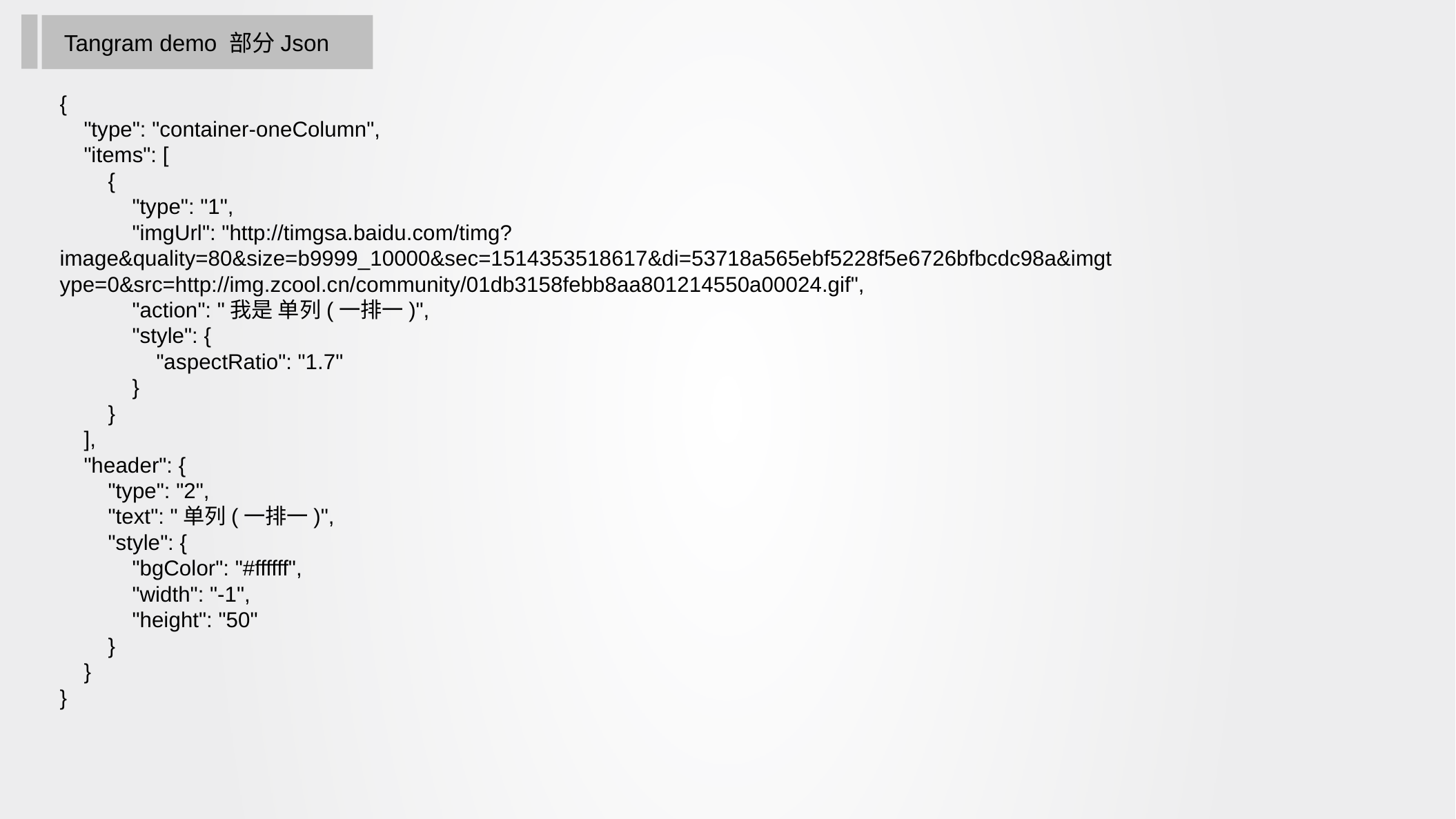

Tangram demo 部分Json
{
    "type": "container-oneColumn",
    "items": [
        {
            "type": "1",
            "imgUrl": "http://timgsa.baidu.com/timg?image&quality=80&size=b9999_10000&sec=1514353518617&di=53718a565ebf5228f5e6726bfbcdc98a&imgtype=0&src=http://img.zcool.cn/community/01db3158febb8aa801214550a00024.gif",
            "action": "我是 单列(一排一)",
            "style": {
                "aspectRatio": "1.7"
            }
        }
    ],
    "header": {
        "type": "2",
        "text": "单列(一排一)",
        "style": {
            "bgColor": "#ffffff",
            "width": "-1",
            "height": "50"
        }
    }
}